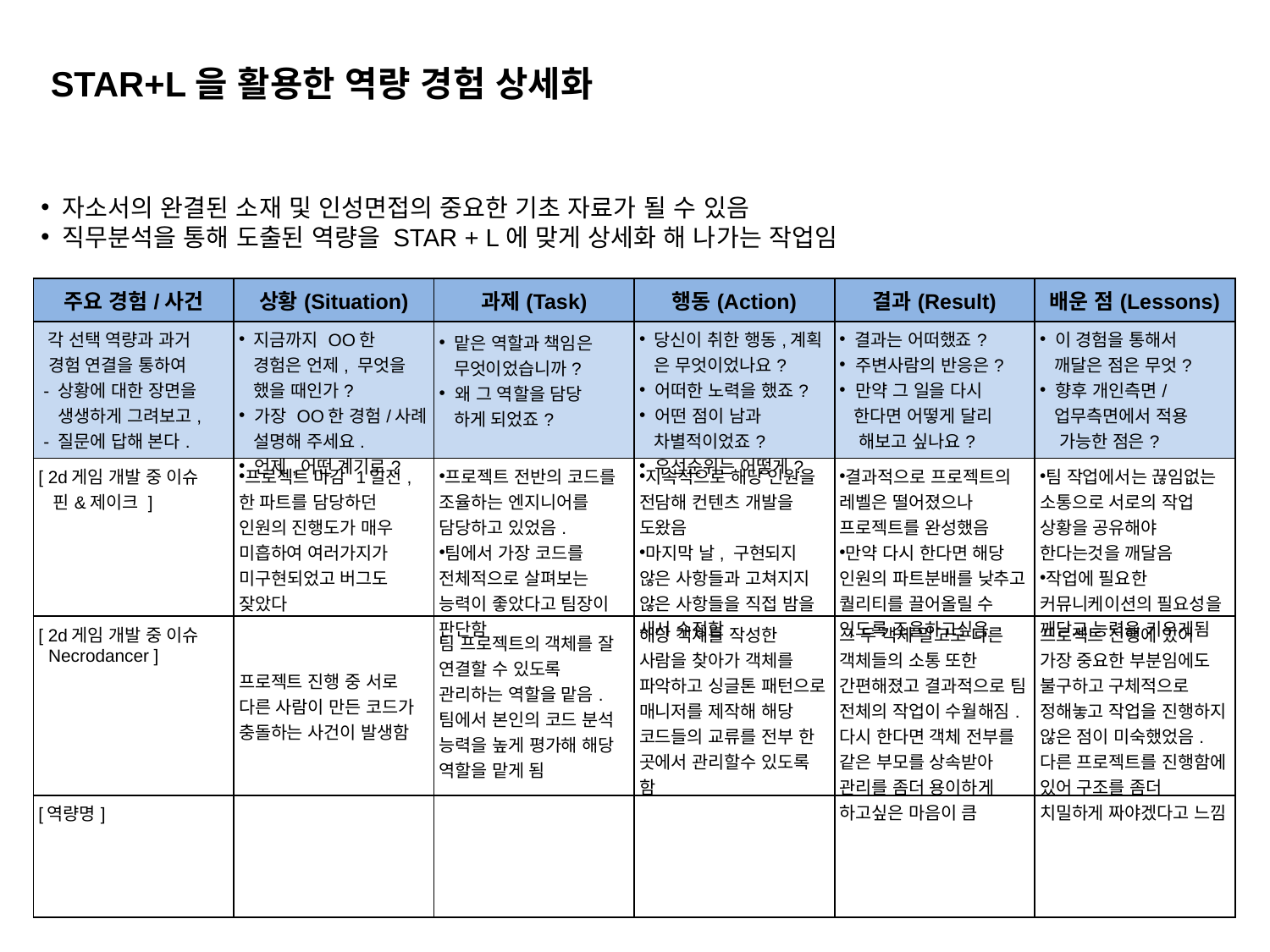

STAR+L을 활용한 역량 경험 상세화
 자소서의 완결된 소재 및 인성면접의 중요한 기초 자료가 될 수 있음
 직무분석을 통해 도출된 역량을 STAR + L에 맞게 상세화 해 나가는 작업임
| 주요 경험/사건 | 상황(Situation) | 과제(Task) | 행동(Action) | 결과(Result) | 배운 점(Lessons) |
| --- | --- | --- | --- | --- | --- |
| 각 선택 역량과 과거 경험 연결을 통하여 - 상황에 대한 장면을 생생하게 그려보고, - 질문에 답해 본다. | 지금까지 OO한 경험은 언제, 무엇을 했을 때인가? 가장 OO한 경험/사례 설명해 주세요. 언제,어떤 계기로? | 맡은 역할과 책임은 무엇이었습니까? 왜 그 역할을 담당 하게 되었죠? | 당신이 취한 행동,계획 은 무엇이었나요? 어떠한 노력을 했죠? 어떤 점이 남과 차별적이었죠? 우선순위는 어떻게? | 결과는 어떠했죠? 주변사람의 반응은? 만약 그 일을 다시 한다면 어떻게 달리 해보고 싶나요? | 이 경험을 통해서 깨달은 점은 무엇? 향후 개인측면/ 업무측면에서 적용 가능한 점은? |
| [ 2d게임 개발 중 이슈 핀&제이크 ] | 프로젝트 마감 1일전, 한 파트를 담당하던 인원의 진행도가 매우 미흡하여 여러가지가 미구현되었고 버그도 잦았다 | 프로젝트 전반의 코드를 조율하는 엔지니어를 담당하고 있었음. 팀에서 가장 코드를 전체적으로 살펴보는 능력이 좋았다고 팀장이 판단함 | 지속적으로 해당 인원을 전담해 컨텐츠 개발을 도왔음 마지막 날, 구현되지 않은 사항들과 고쳐지지 않은 사항들을 직접 밤을 새서 수정함 | 결과적으로 프로젝트의 레벨은 떨어졌으나 프로젝트를 완성했음 만약 다시 한다면 해당 인원의 파트분배를 낮추고 퀄리티를 끌어올릴 수 있도록 조율하고싶음 | 팀 작업에서는 끊임없는 소통으로 서로의 작업 상황을 공유해야 한다는것을 깨달음 작업에 필요한 커뮤니케이션의 필요성을 깨닫고 능력을 키우게됨 |
| [ 2d게임 개발 중 이슈 Necrodancer ] | 프로젝트 진행 중 서로 다른 사람이 만든 코드가 충돌하는 사건이 발생함 | 팀 프로젝트의 객체를 잘 연결할 수 있도록 관리하는 역할을 맡음. 팀에서 본인의 코드 분석 능력을 높게 평가해 해당 역할을 맡게 됨 | 해당 객체를 작성한 사람을 찾아가 객체를 파악하고 싱글톤 패턴으로 매니저를 제작해 해당 코드들의 교류를 전부 한 곳에서 관리할수 있도록 함 | 그 두 객체 말고도 다른 객체들의 소통 또한 간편해졌고 결과적으로 팀 전체의 작업이 수월해짐. 다시 한다면 객체 전부를 같은 부모를 상속받아 관리를 좀더 용이하게 하고싶은 마음이 큼 | 프로젝트 진행에 있어 가장 중요한 부분임에도 불구하고 구체적으로 정해놓고 작업을 진행하지 않은 점이 미숙했었음. 다른 프로젝트를 진행함에 있어 구조를 좀더 치밀하게 짜야겠다고 느낌 |
| [역량명] |  |  |  |  |  |